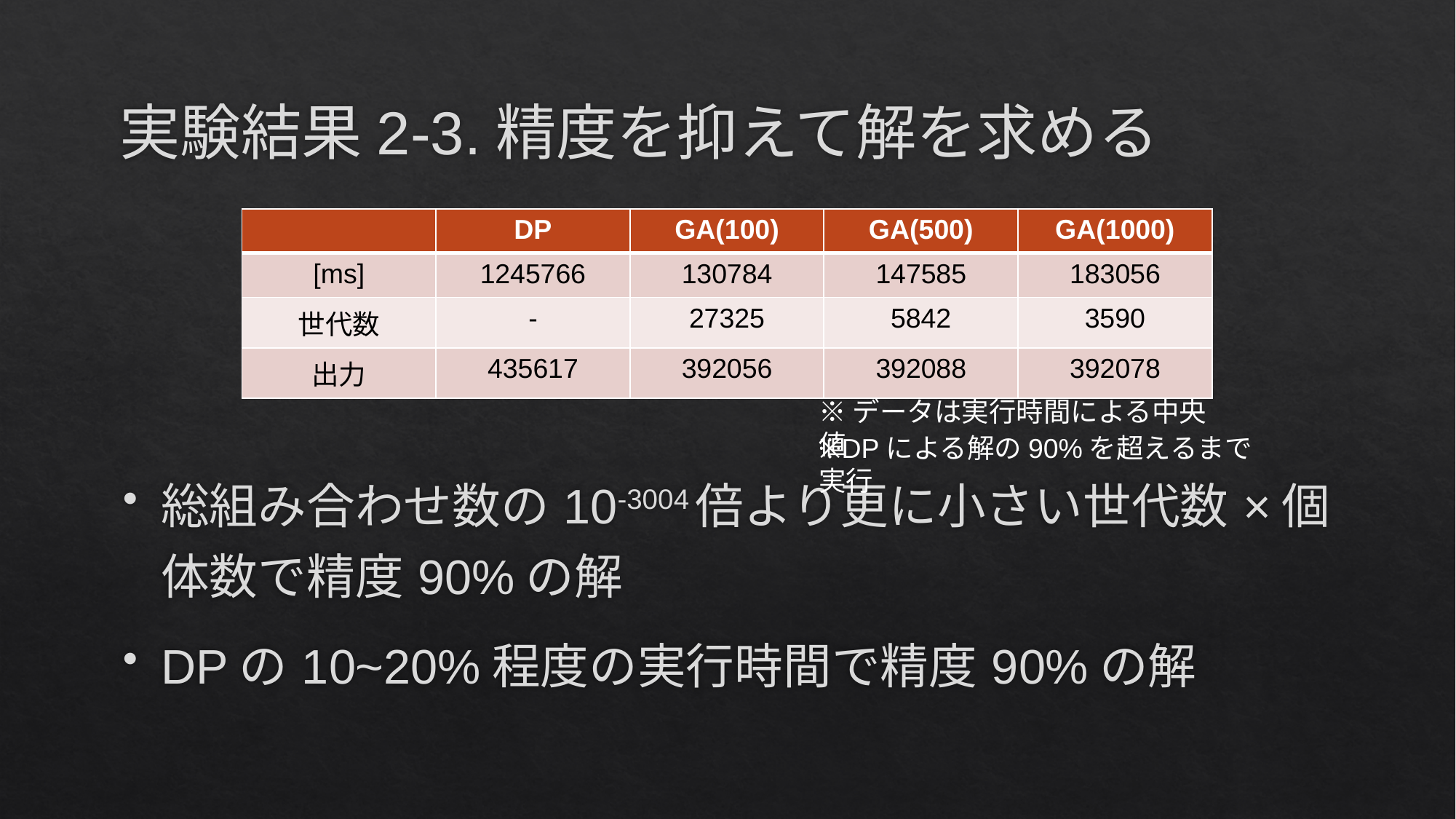

# 実験結果2-3.精度を抑えて解を求める
|  | DP | GA(100) | GA(500) | GA(1000) |
| --- | --- | --- | --- | --- |
| [ms] | 1245766 | 130784 | 147585 | 183056 |
| 世代数 | - | 27325 | 5842 | 3590 |
| 出力 | 435617 | 392056 | 392088 | 392078 |
※データは実行時間による中央値
※DPによる解の90%を超えるまで実行
総組み合わせ数の10-3004倍より更に小さい世代数×個体数で精度90%の解
DPの10~20%程度の実行時間で精度90%の解